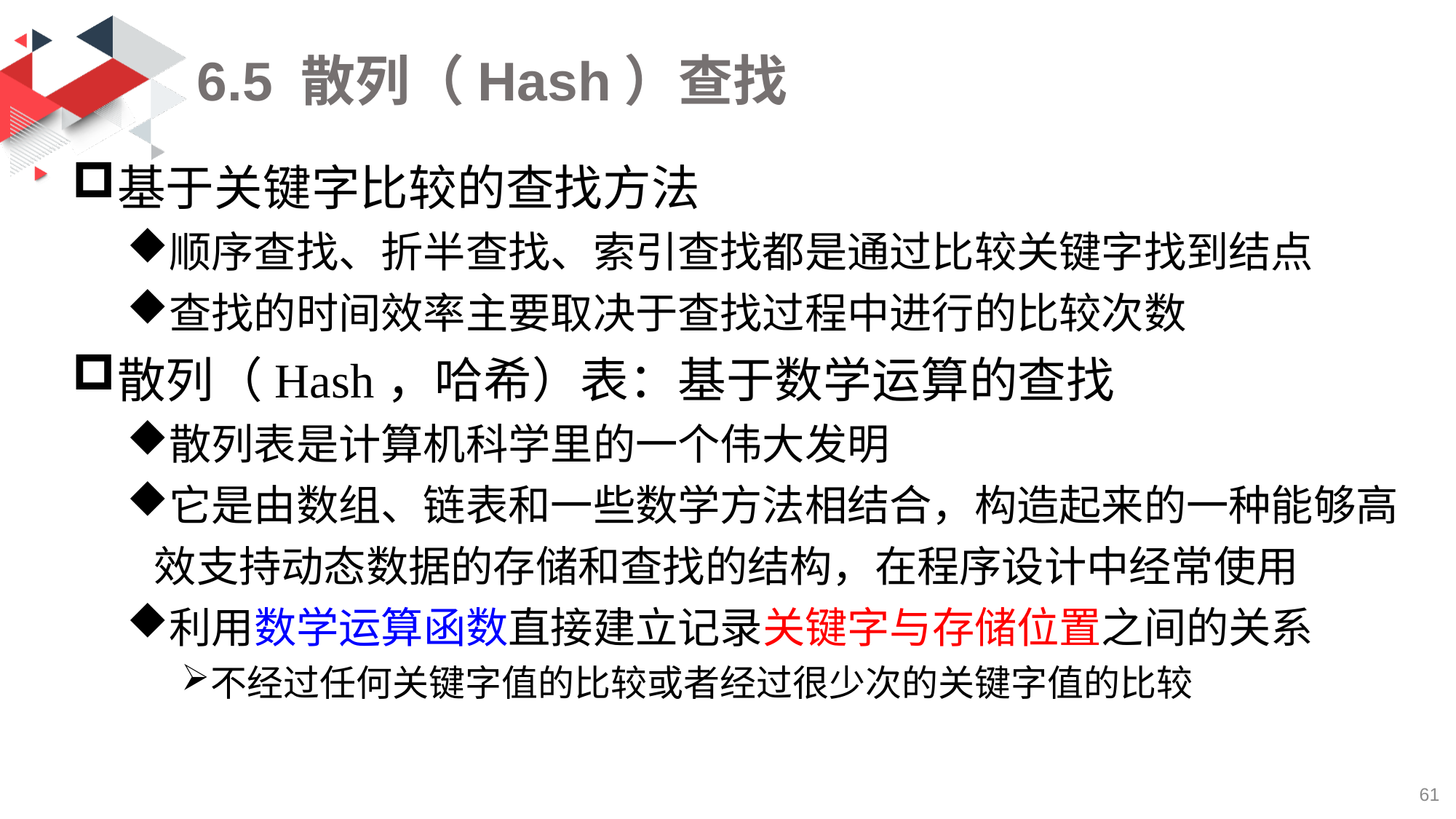

# 6.5 散列（Hash）查找
基于关键字比较的查找方法
顺序查找、折半查找、索引查找都是通过比较关键字找到结点
查找的时间效率主要取决于查找过程中进行的比较次数
散列（Hash，哈希）表：基于数学运算的查找
散列表是计算机科学里的一个伟大发明
它是由数组、链表和一些数学方法相结合，构造起来的一种能够高效支持动态数据的存储和查找的结构，在程序设计中经常使用
利用数学运算函数直接建立记录关键字与存储位置之间的关系
不经过任何关键字值的比较或者经过很少次的关键字值的比较

61